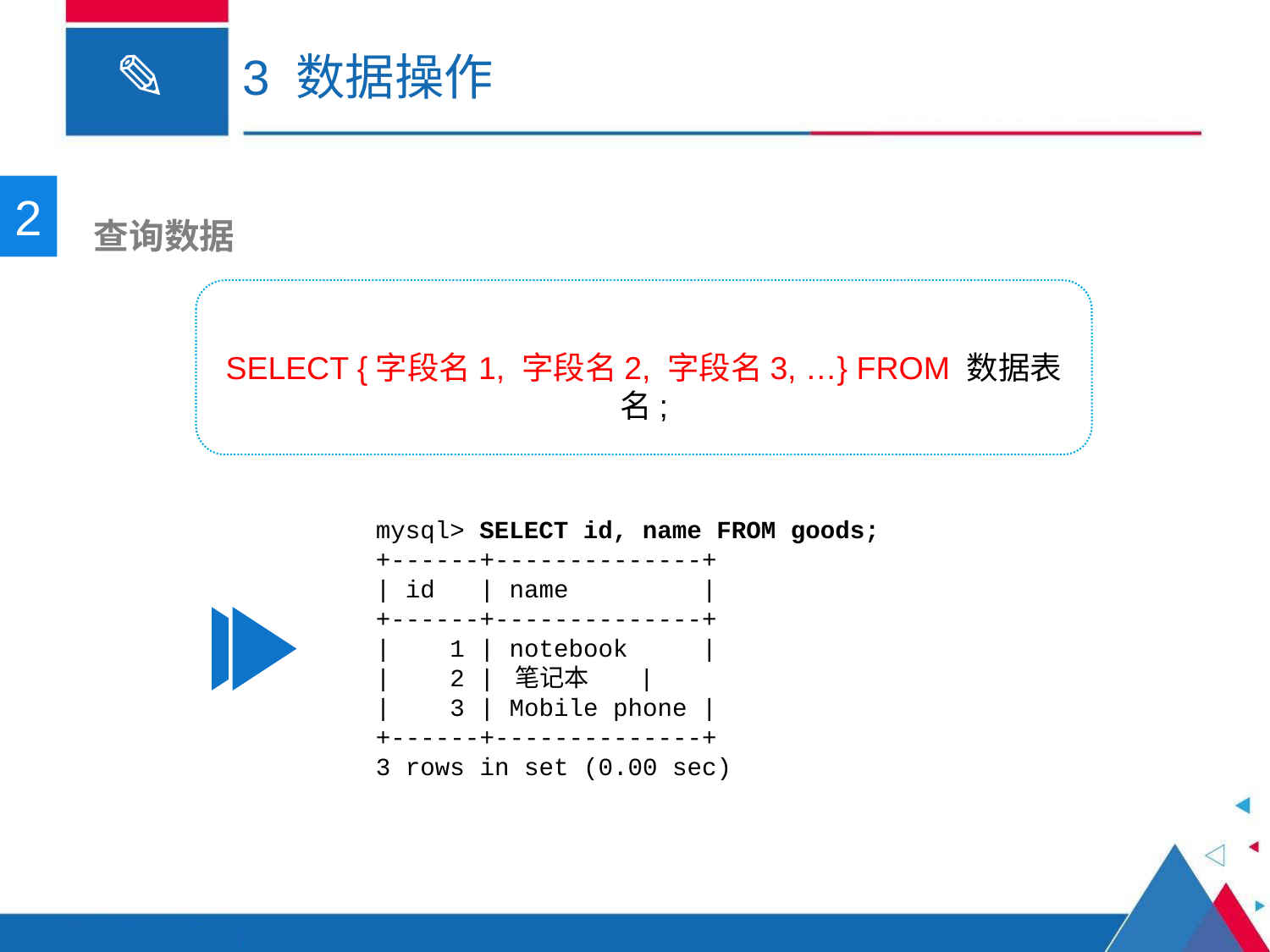

# 3 数据操作

2
  查询数据

SELECT {字段名1, 字段名2, 字段名3, …} FROM 数据表名;
mysql> SELECT id, name FROM goods;
+------+--------------+
| id   | name         |
+------+--------------+
|    1 | notebook     |
|    2 | 笔记本        |
|    3 | Mobile phone |
+------+--------------+
3 rows in set (0.00 sec)